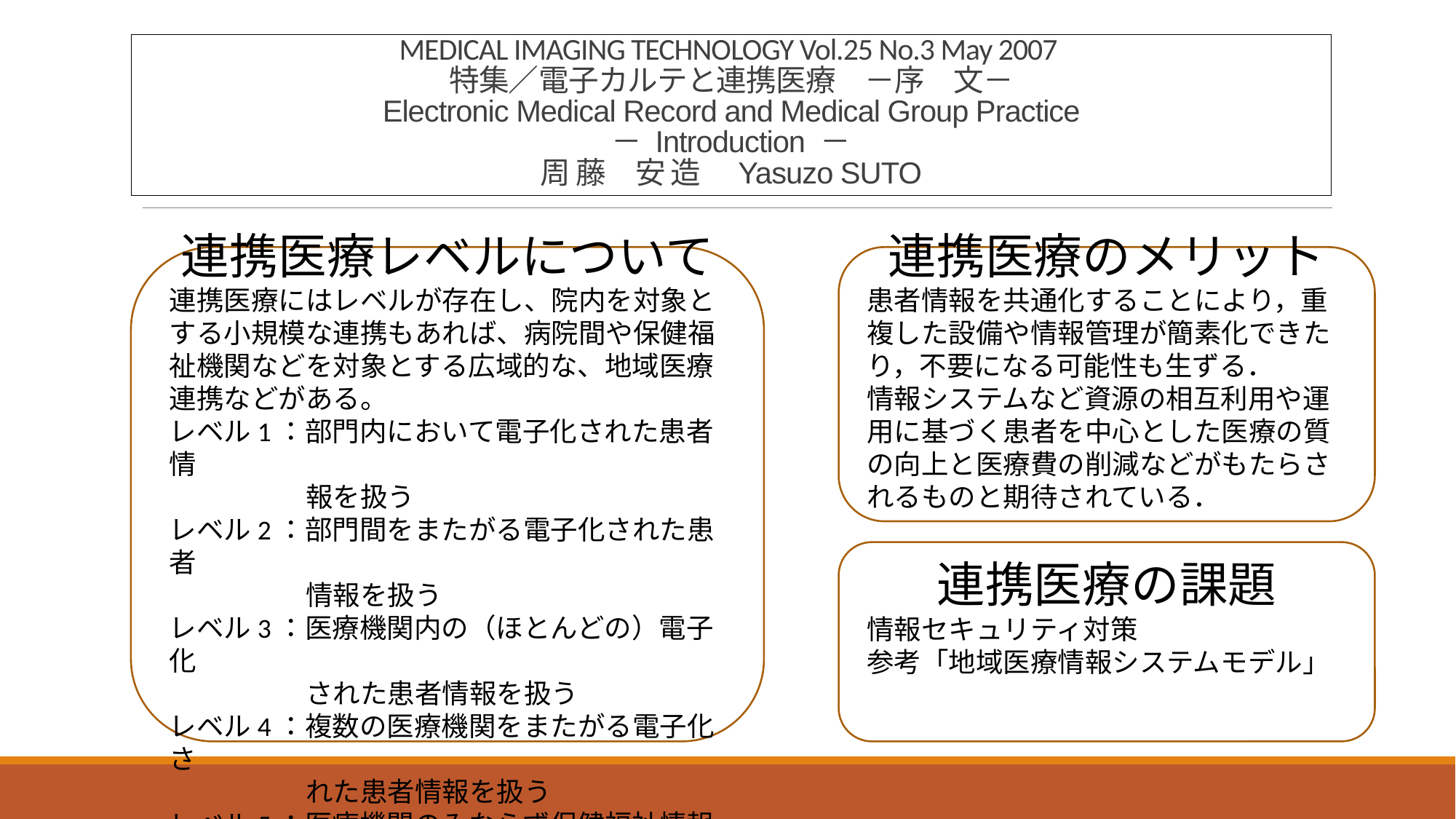

# MEDICAL IMAGING TECHNOLOGY Vol.25 No.3 May 2007 特集／電子カルテと連携医療　－序　文－ Electronic Medical Record and Medical Group Practice － Introduction － 周 藤　安 造　Yasuzo SUTO
連携医療レベルについて
連携医療にはレベルが存在し、院内を対象とする小規模な連携もあれば、病院間や保健福祉機関などを対象とする広域的な、地域医療連携などがある。
レベル1：部門内において電子化された患者情
　　　　　報を扱う
レベル2：部門間をまたがる電子化された患者
　　　　　情報を扱う
レベル3：医療機関内の（ほとんどの）電子化
　　　　　された患者情報を扱う
レベル4：複数の医療機関をまたがる電子化さ
　　　　　れた患者情報を扱う
レベル5：医療機関のみならず保健福祉情報も
　　　　　扱う

連携医療のメリット
患者情報を共通化することにより，重複した設備や情報管理が簡素化できたり，不要になる可能性も生ずる．
情報システムなど資源の相互利用や運用に基づく患者を中心とした医療の質の向上と医療費の削減などがもたらされるものと期待されている．

連携医療の課題
情報セキュリティ対策
参考「地域医療情報システムモデル」